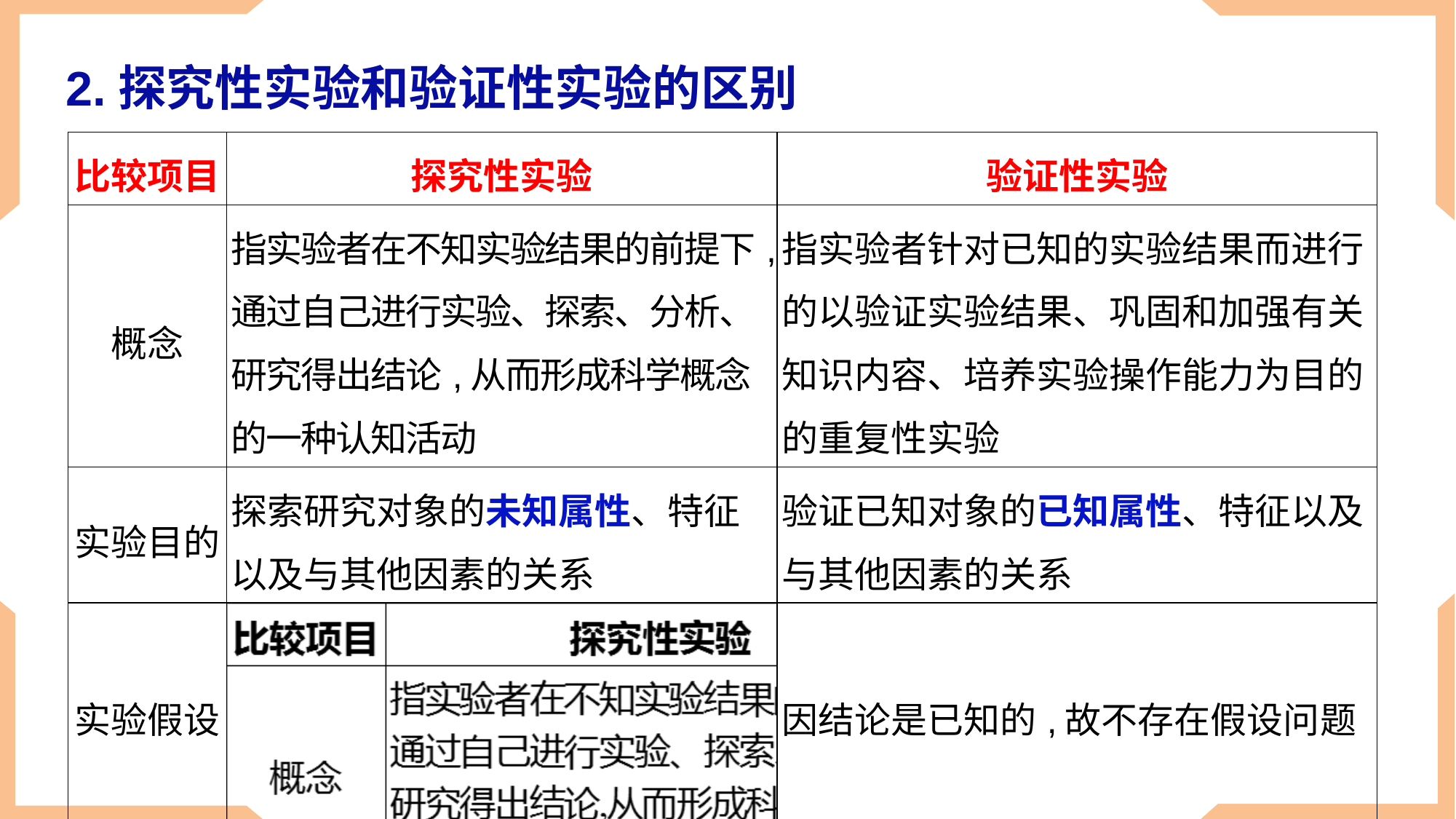

2.探究性实验和验证性实验的区别
| 比较项目 | 探究性实验 | 验证性实验 |
| --- | --- | --- |
| 概念 | 指实验者在不知实验结果的前提下,通过自己进行实验、探索、分析、研究得出结论,从而形成科学概念的一种认知活动 | 指实验者针对已知的实验结果而进行的以验证实验结果、巩固和加强有关知识内容、培养实验操作能力为目的的重复性实验 |
| 实验目的 | 探索研究对象的未知属性、特征以及与其他因素的关系 | 验证已知对象的已知属性、特征以及与其他因素的关系 |
| 实验假设 |  | 因结论是已知的,故不存在假设问题 |